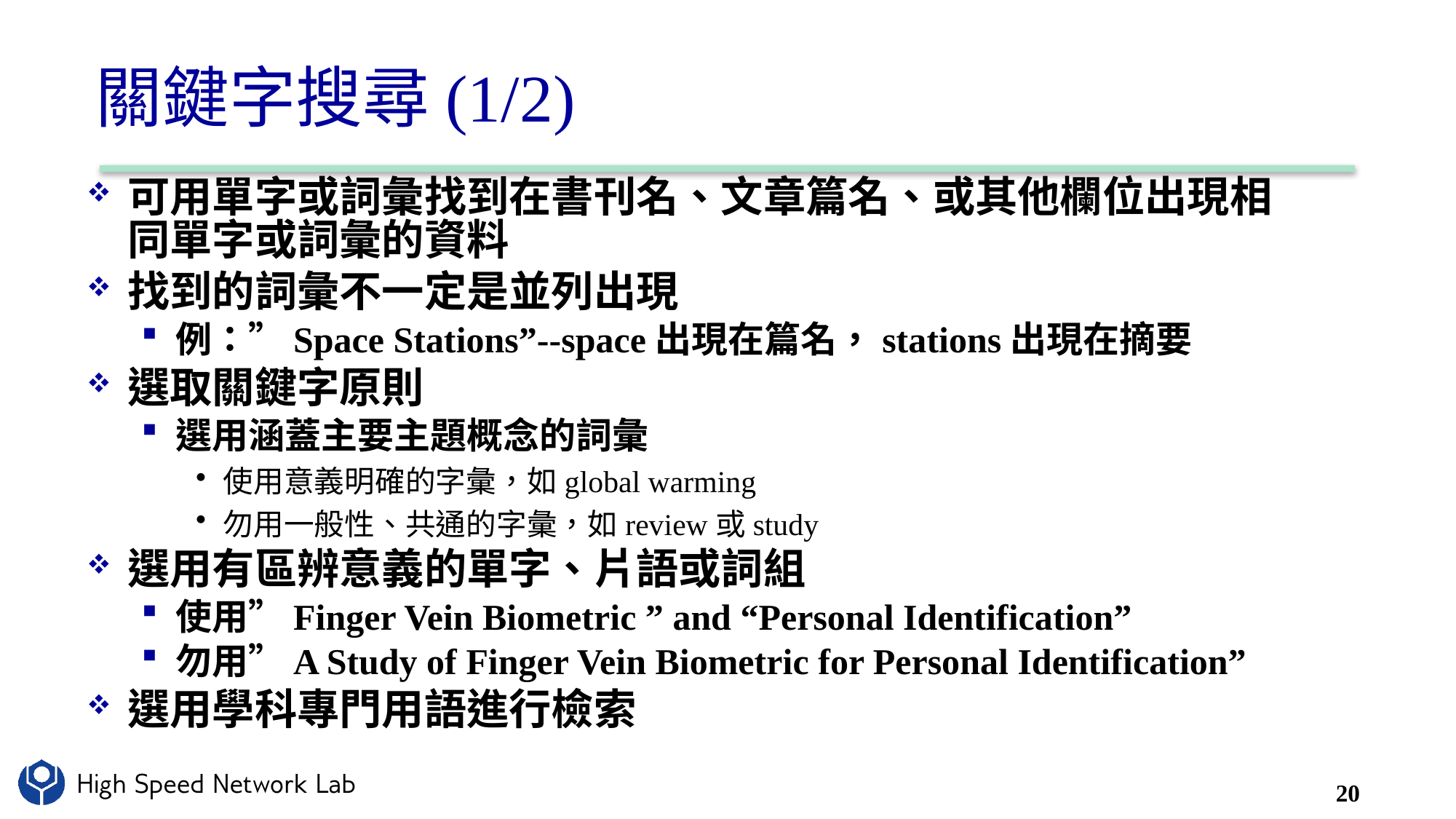

# 關鍵字搜尋(1/2)
可用單字或詞彙找到在書刊名、文章篇名、或其他欄位出現相同單字或詞彙的資料
找到的詞彙不一定是並列出現
例：”Space Stations”--space出現在篇名，stations出現在摘要
選取關鍵字原則
選用涵蓋主要主題概念的詞彙
使用意義明確的字彙，如global warming
勿用一般性、共通的字彙，如review或study
選用有區辨意義的單字、片語或詞組
使用”Finger Vein Biometric ” and “Personal Identification”
勿用”A Study of Finger Vein Biometric for Personal Identification”
選用學科專門用語進行檢索

20